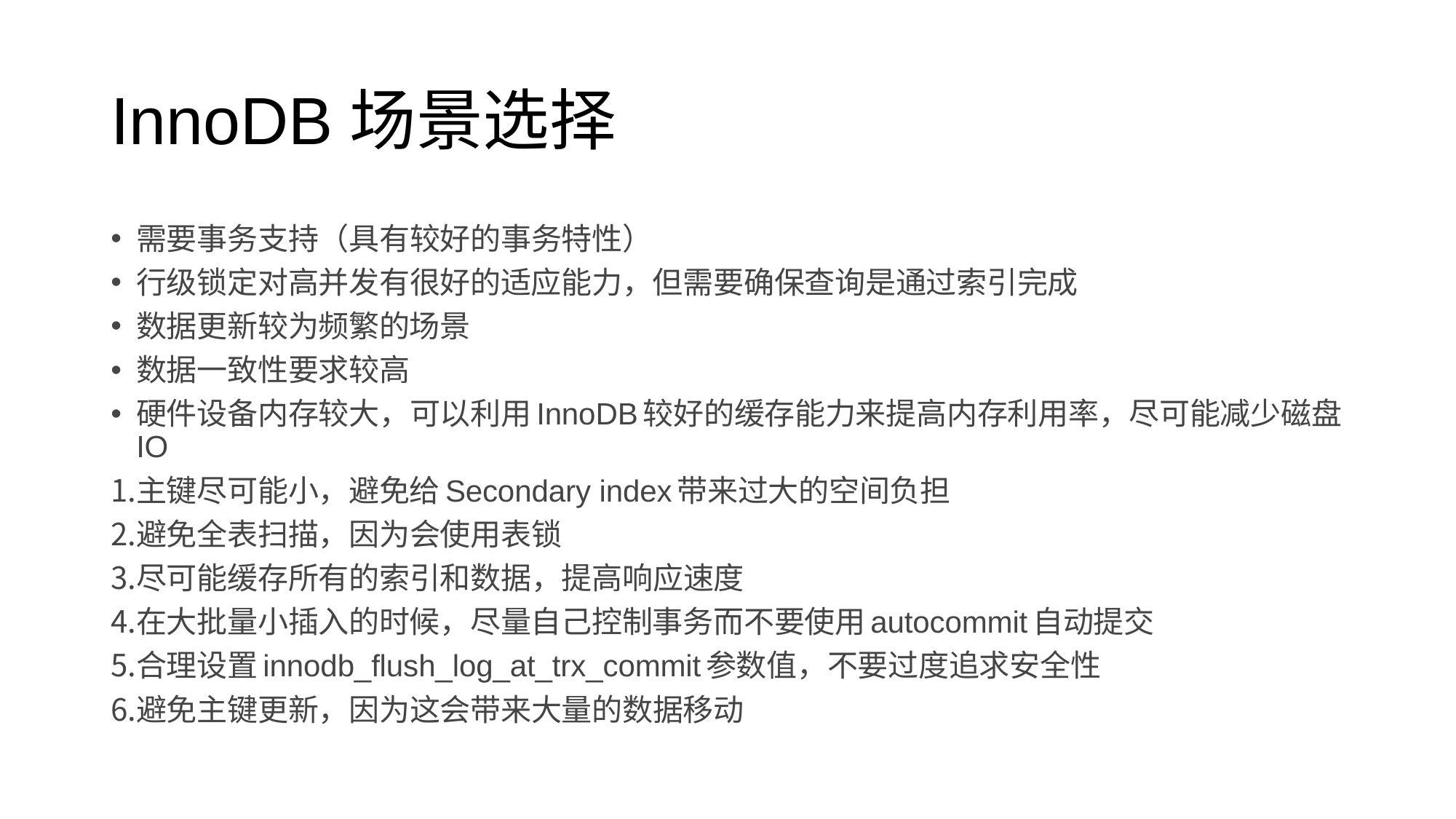

# InnoDB场景选择
需要事务支持（具有较好的事务特性）
行级锁定对高并发有很好的适应能力，但需要确保查询是通过索引完成
数据更新较为频繁的场景
数据一致性要求较高
硬件设备内存较大，可以利用InnoDB较好的缓存能力来提高内存利用率，尽可能减少磁盘 IO
主键尽可能小，避免给Secondary index带来过大的空间负担
避免全表扫描，因为会使用表锁
尽可能缓存所有的索引和数据，提高响应速度
在大批量小插入的时候，尽量自己控制事务而不要使用autocommit自动提交
合理设置innodb_flush_log_at_trx_commit参数值，不要过度追求安全性
避免主键更新，因为这会带来大量的数据移动